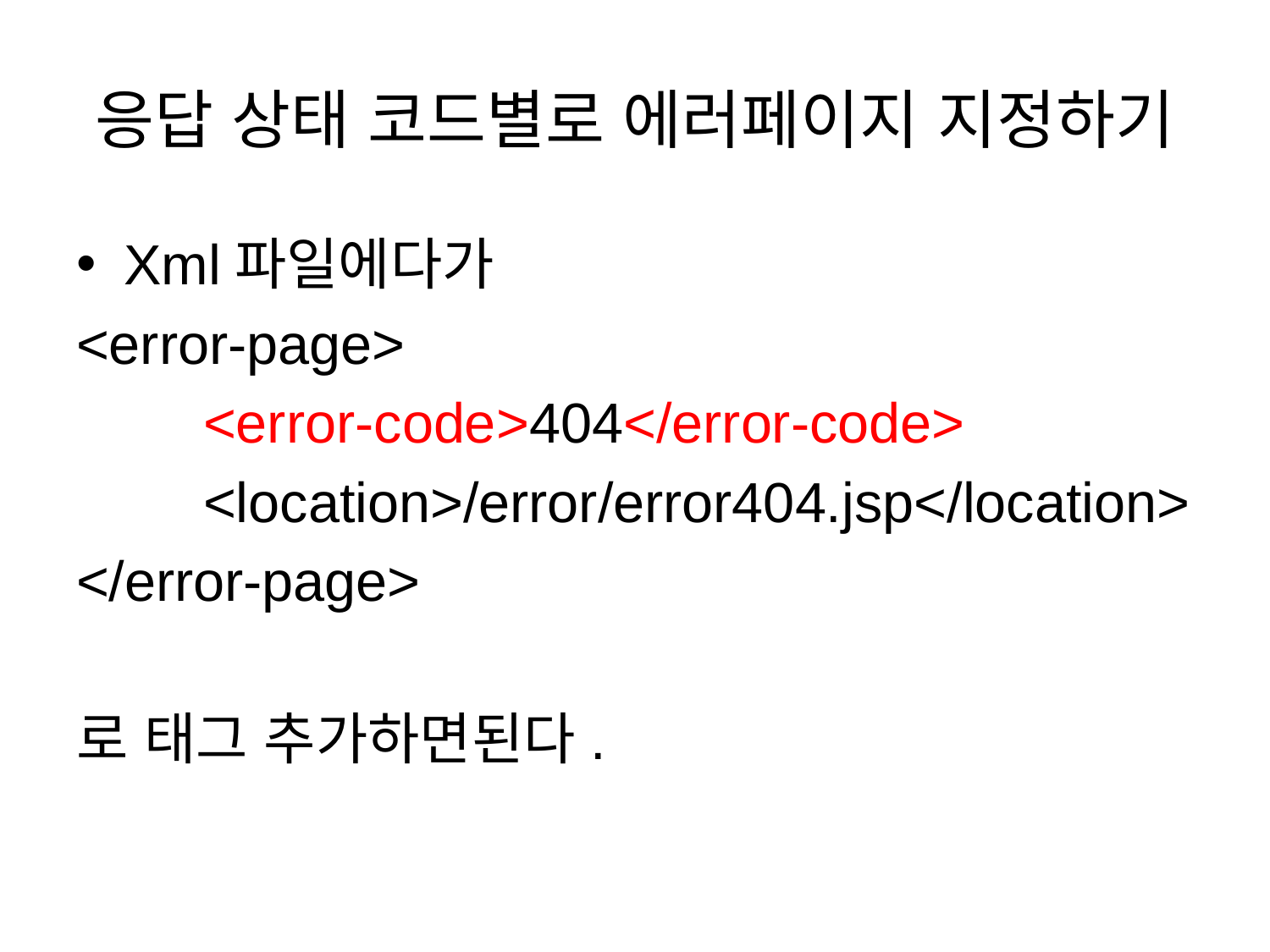

# 응답 상태 코드별로 에러페이지 지정하기
Xml파일에다가
<error-page>
	<error-code>404</error-code>
	<location>/error/error404.jsp</location>
</error-page>

로 태그 추가하면된다.